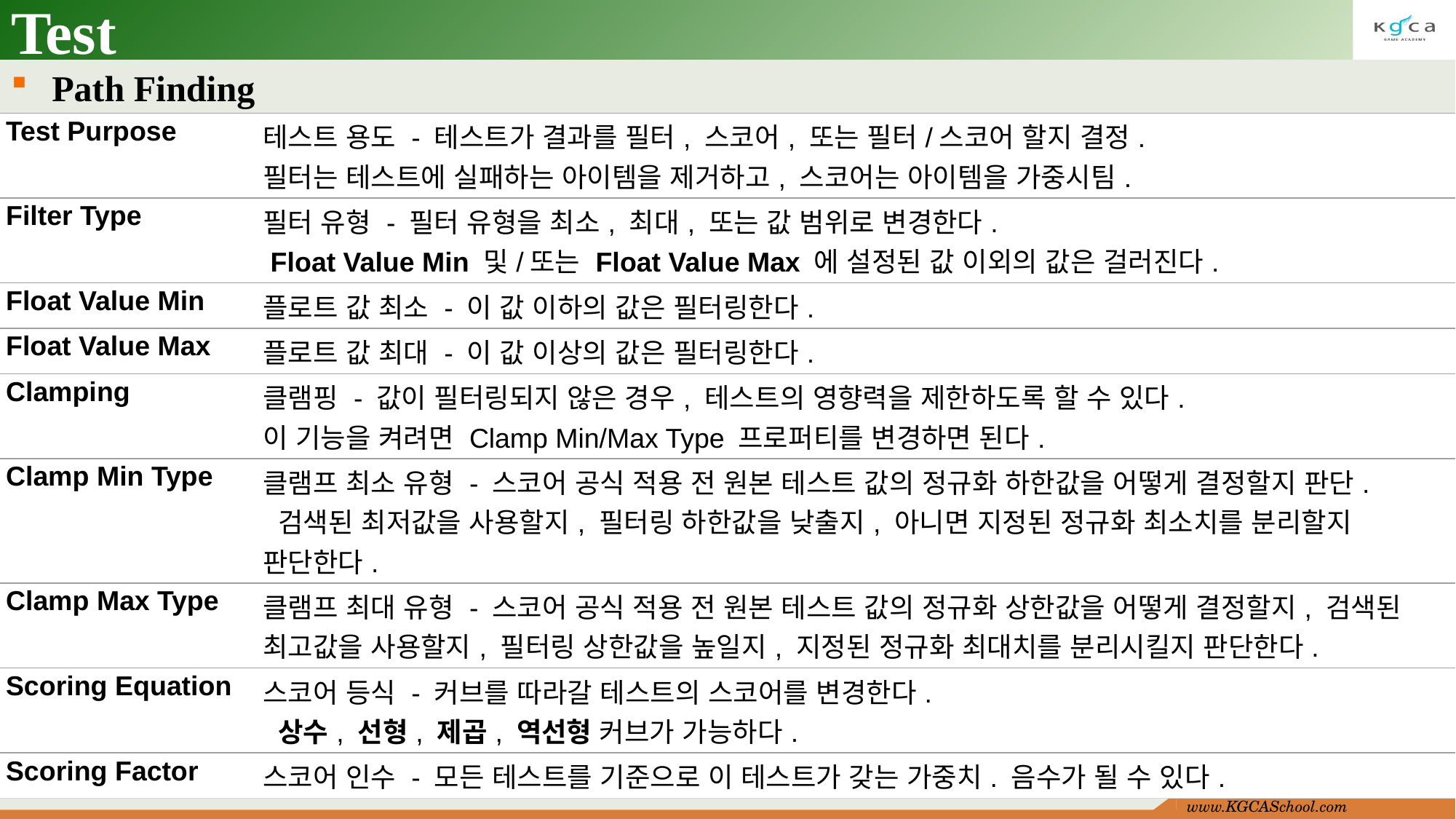

# Test
Path Finding

| Test Purpose | 테스트 용도 - 테스트가 결과를 필터, 스코어, 또는 필터/스코어 할지 결정. 필터는 테스트에 실패하는 아이템을 제거하고, 스코어는 아이템을 가중시팀. |
| --- | --- |
| Filter Type | 필터 유형 - 필터 유형을 최소, 최대, 또는 값 범위로 변경한다.  Float Value Min 및/또는 Float Value Max 에 설정된 값 이외의 값은 걸러진다. |
| Float Value Min | 플로트 값 최소 - 이 값 이하의 값은 필터링한다. |
| Float Value Max | 플로트 값 최대 - 이 값 이상의 값은 필터링한다. |
| Clamping | 클램핑 - 값이 필터링되지 않은 경우, 테스트의 영향력을 제한하도록 할 수 있다. 이 기능을 켜려면 Clamp Min/Max Type 프로퍼티를 변경하면 된다. |
| Clamp Min Type | 클램프 최소 유형 - 스코어 공식 적용 전 원본 테스트 값의 정규화 하한값을 어떻게 결정할지 판단. 검색된 최저값을 사용할지, 필터링 하한값을 낮출지, 아니면 지정된 정규화 최소치를 분리할지 판단한다. |
| Clamp Max Type | 클램프 최대 유형 - 스코어 공식 적용 전 원본 테스트 값의 정규화 상한값을 어떻게 결정할지, 검색된 최고값을 사용할지, 필터링 상한값을 높일지, 지정된 정규화 최대치를 분리시킬지 판단한다. |
| Scoring Equation | 스코어 등식 - 커브를 따라갈 테스트의 스코어를 변경한다.  상수, 선형, 제곱, 역선형 커브가 가능하다. |
| Scoring Factor | 스코어 인수 - 모든 테스트를 기준으로 이 테스트가 갖는 가중치. 음수가 될 수 있다. |